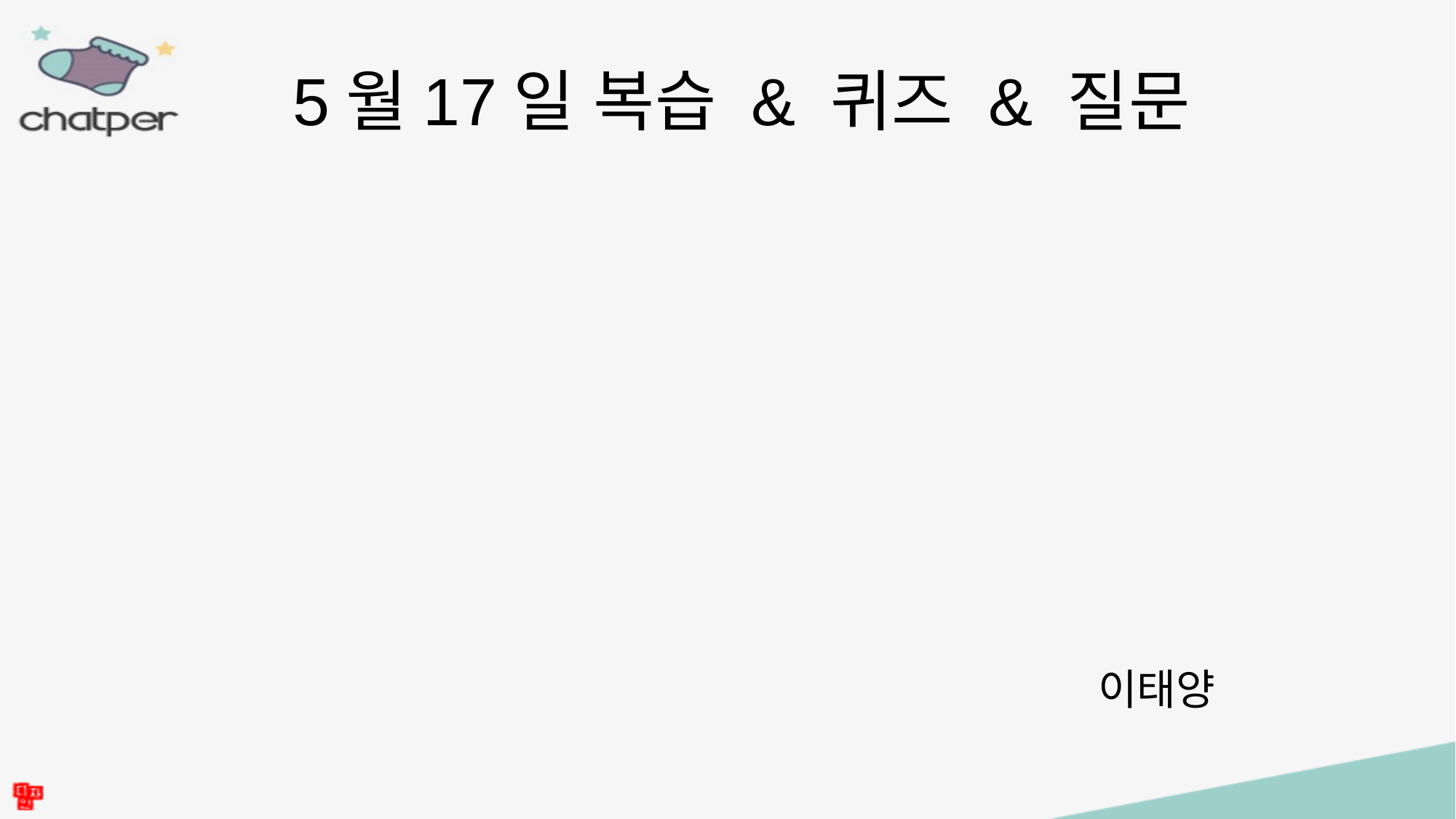

5월17일 복습 & 퀴즈 & 질문
이태양